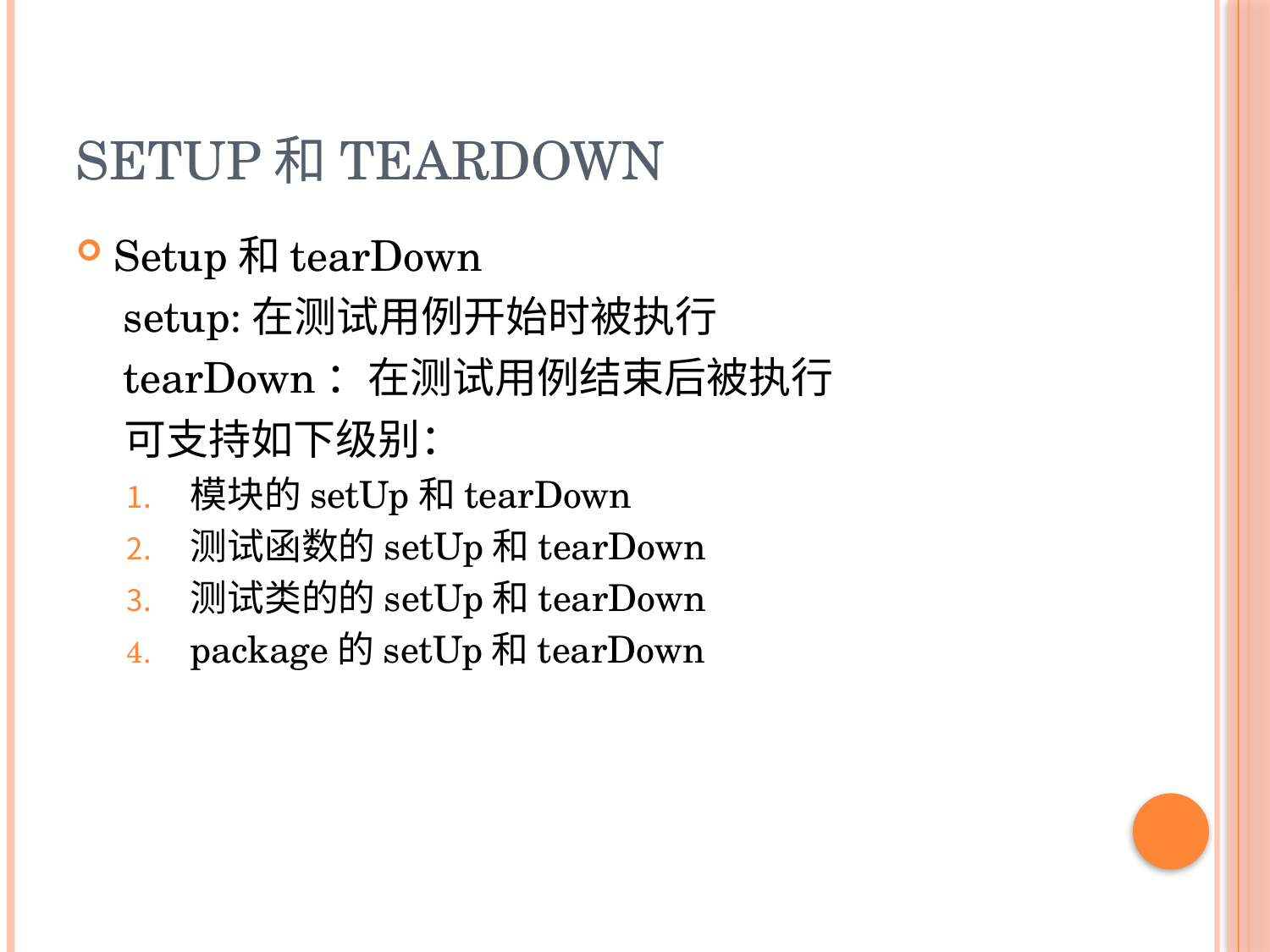

# Setup和tearDown
Setup和tearDown
    setup:在测试用例开始时被执行
    tearDown：在测试用例结束后被执行
    可支持如下级别：
模块的setUp和tearDown
测试函数的setUp和tearDown
测试类的的setUp和tearDown
package的setUp和tearDown